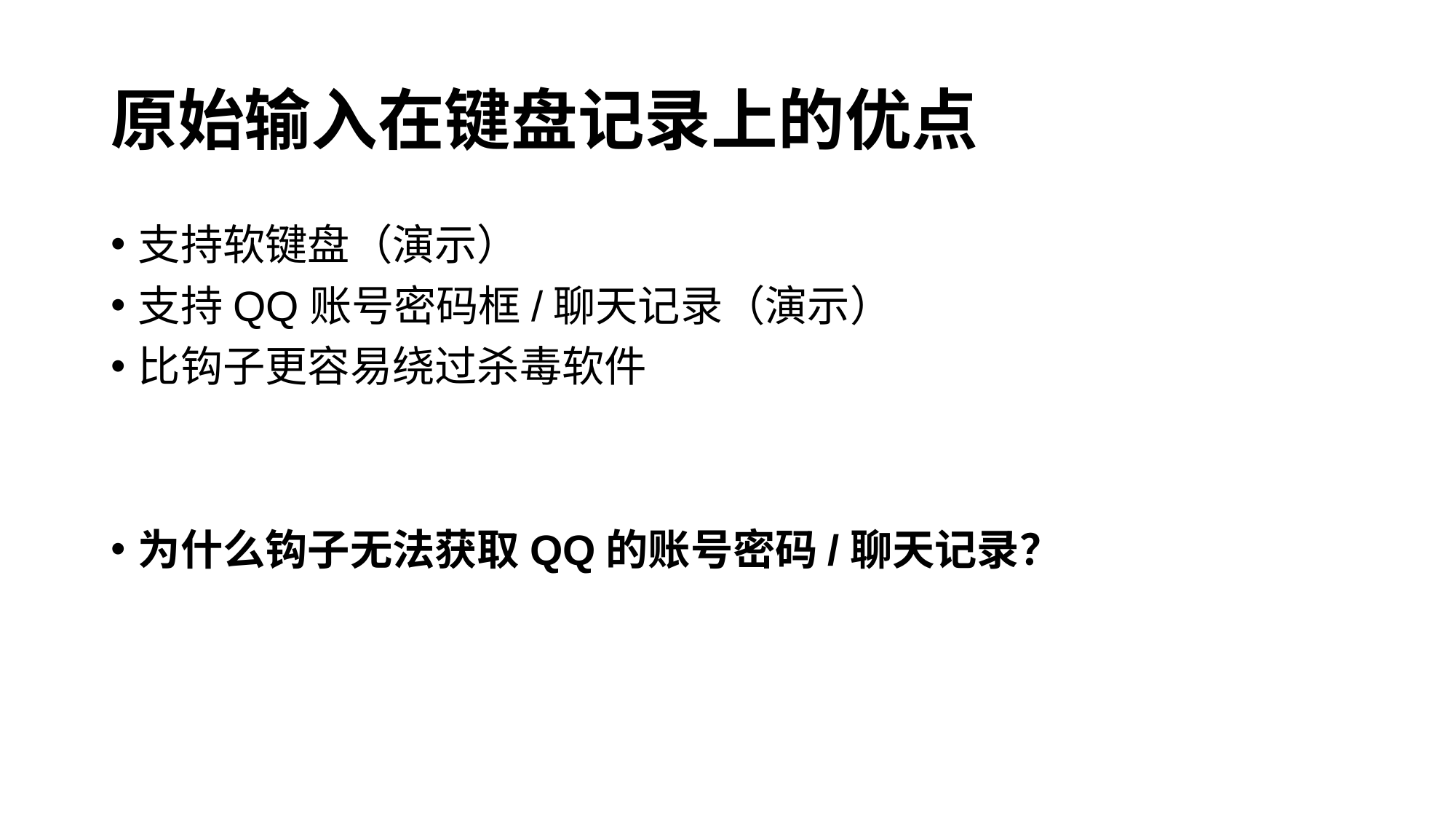

# 原始输入在键盘记录上的优点
支持软键盘（演示）
支持QQ账号密码框/聊天记录（演示）
比钩子更容易绕过杀毒软件

为什么钩子无法获取QQ的账号密码/聊天记录？